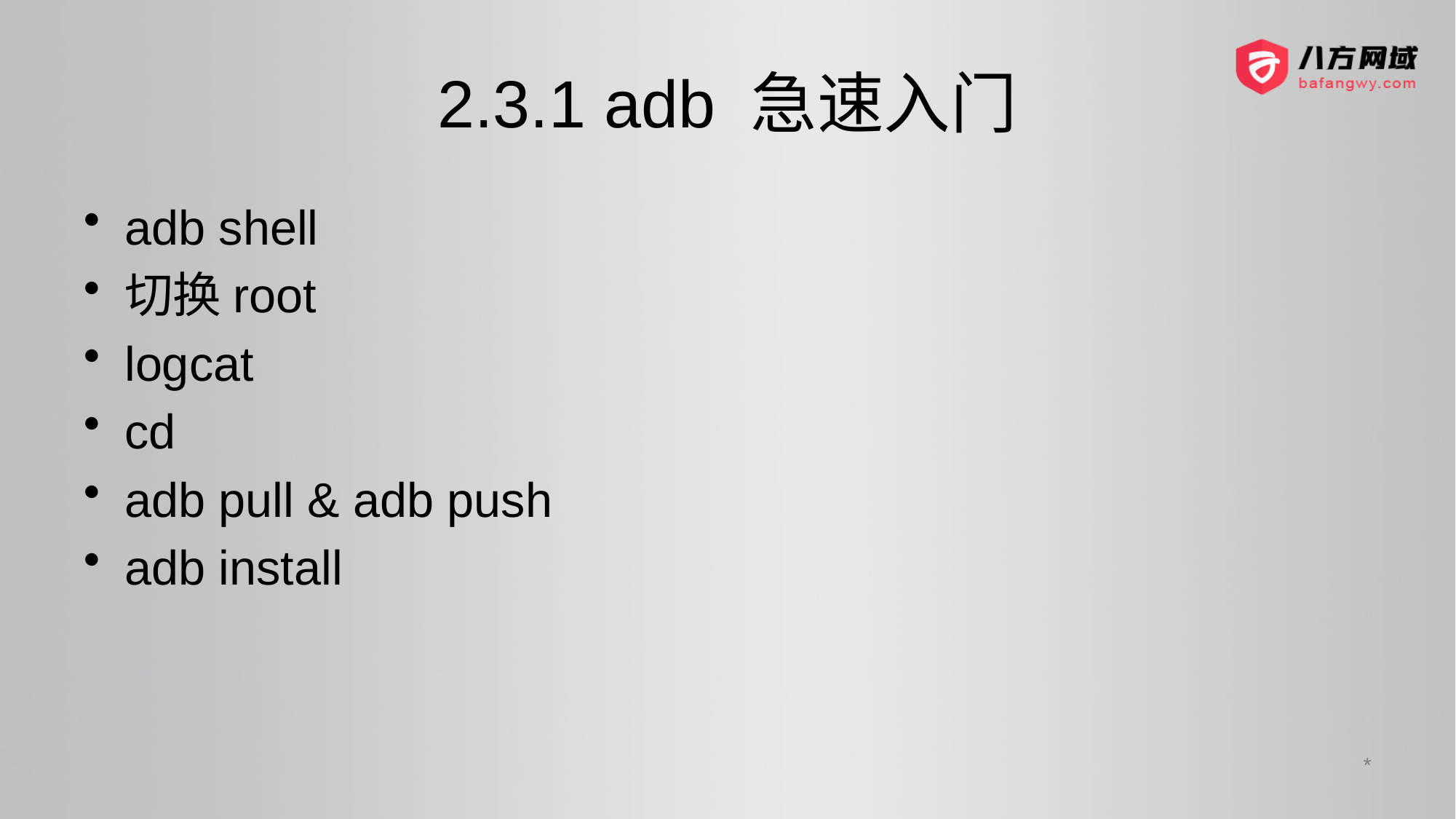

# 2.3.1 adb 急速入门
adb shell
切换root
logcat
cd
adb pull & adb push
adb install
*